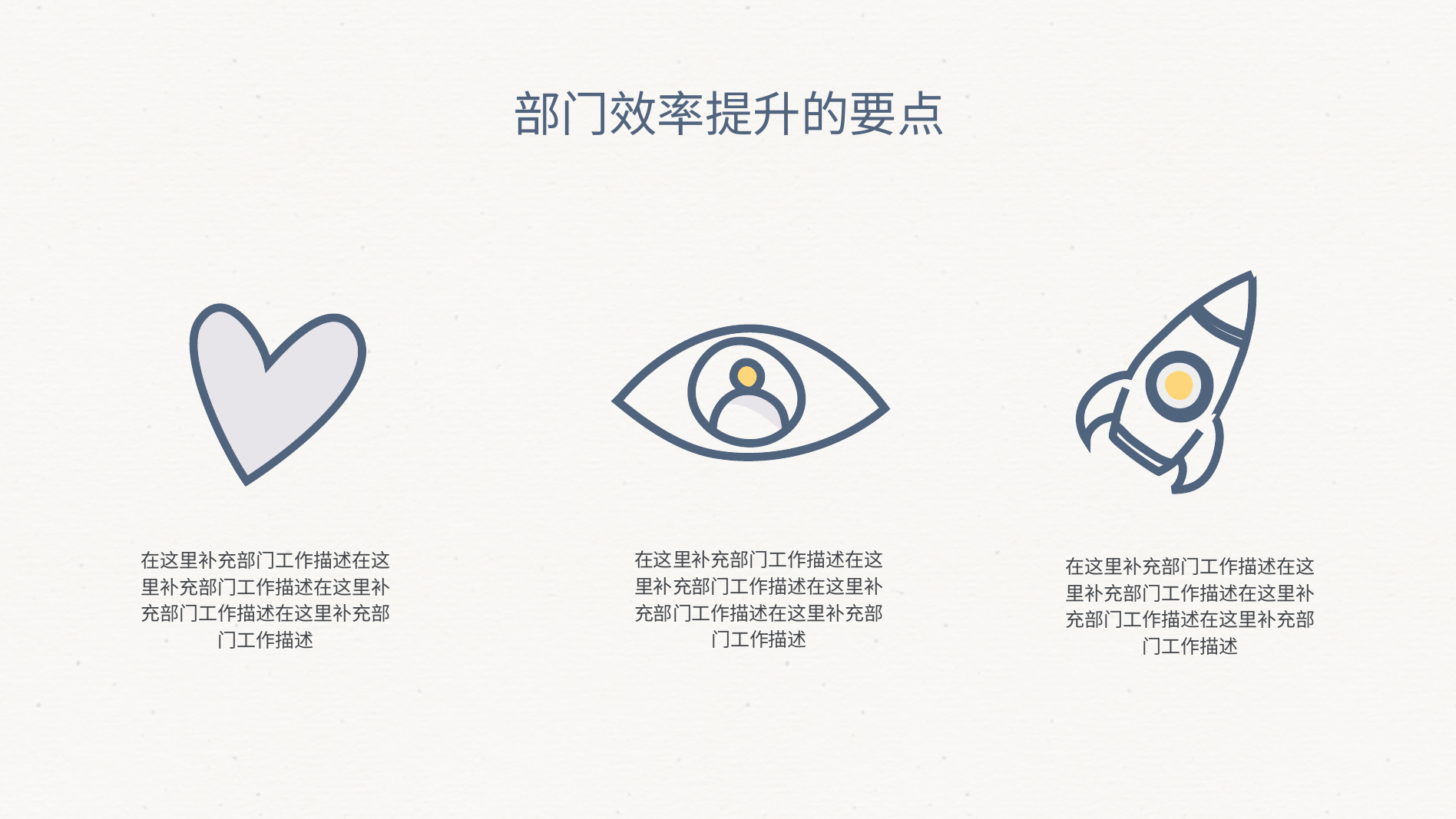

部门效率提升的要点

在这里补充部门工作描述在这里补充部门工作描述在这里补充部门工作描述在这里补充部门工作描述
在这里补充部门工作描述在这里补充部门工作描述在这里补充部门工作描述在这里补充部门工作描述
在这里补充部门工作描述在这里补充部门工作描述在这里补充部门工作描述在这里补充部门工作描述